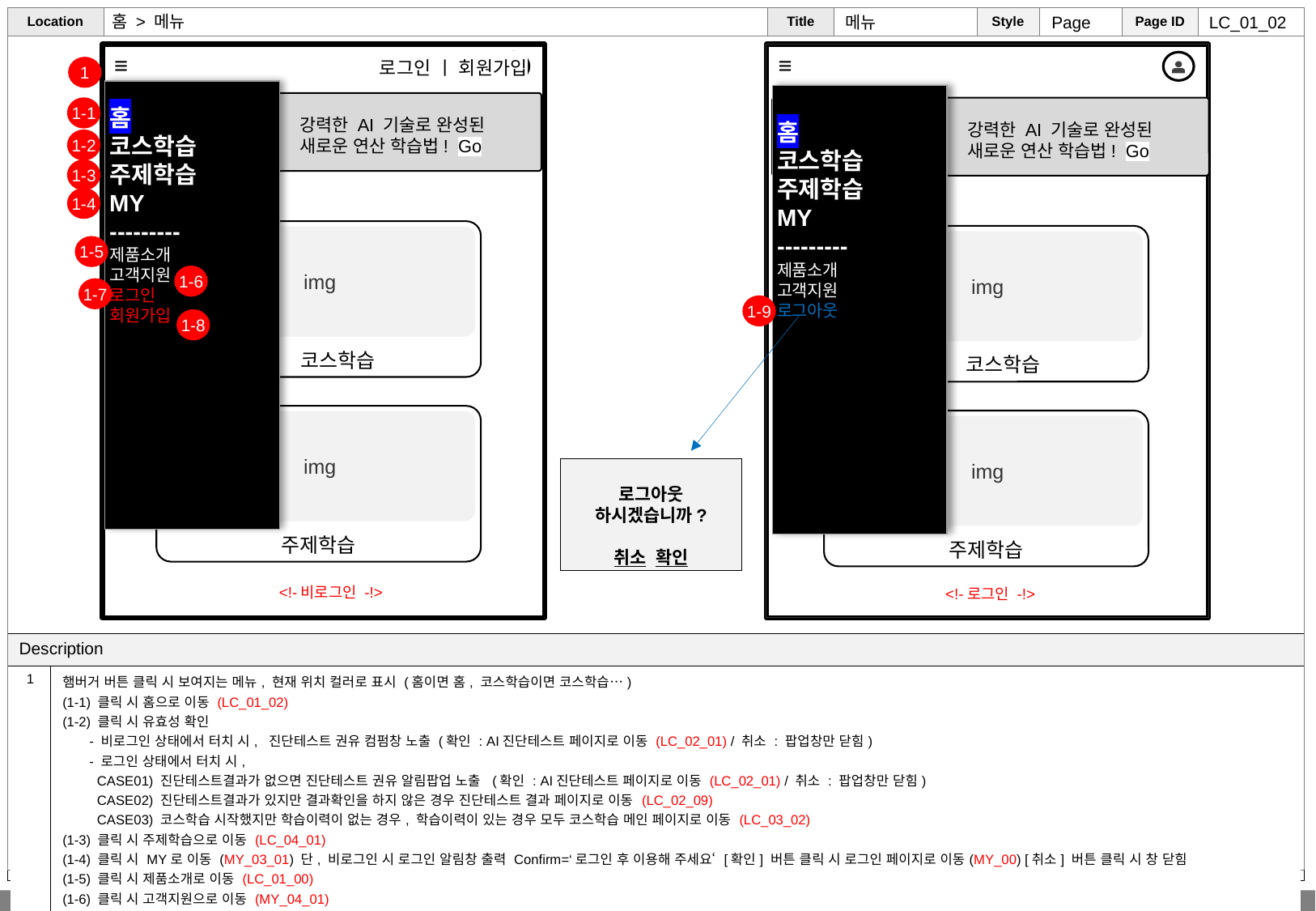

# 홈 > 메뉴
메뉴
Page
LC_01_02

로그인 ㅣ 회원가입
1
홈
코스학습
주제학습
MY
---------
제품소개
고객지원
로그인
회원가입

홈
코스학습
주제학습
MY
---------
제품소개
고객지원
로그아웃

1-1

강력한 AI 기술로 완성된
새로운 연산 학습법!  Go
강력한 AI 기술로 완성된
새로운 연산 학습법!  Go
1-2
1-3
1-4

      코스학습

     코스학습
img
img
1-5
1-6
1-7
1-9
1-8

주제학습

주제학습
img
img

로그아웃
하시겠습니까?

취소  확인
<!-비로그인 -!>
<!-로그인 -!>
| 1 | 햄버거 버튼 클릭 시 보여지는 메뉴, 현재 위치 컬러로 표시 (홈이면 홈, 코스학습이면 코스학습…) (1-1) 클릭 시 홈으로 이동 (LC\_01\_02) (1-2) 클릭 시 유효성 확인 - 비로그인 상태에서 터치 시, 진단테스트 권유 컴펌창 노출 (확인 : AI진단테스트 페이지로 이동 (LC\_02\_01) / 취소 : 팝업창만 닫힘) - 로그인 상태에서 터치 시, CASE01) 진단테스트결과가 없으면 진단테스트 권유 알림팝업 노출 (확인 : AI진단테스트 페이지로 이동 (LC\_02\_01) / 취소 : 팝업창만 닫힘) CASE02) 진단테스트결과가 있지만 결과확인을 하지 않은 경우 진단테스트 결과 페이지로 이동 (LC\_02\_09) CASE03) 코스학습 시작했지만 학습이력이 없는 경우, 학습이력이 있는 경우 모두 코스학습 메인 페이지로 이동 (LC\_03\_02) (1-3) 클릭 시 주제학습으로 이동 (LC\_04\_01) (1-4) 클릭 시 MY로 이동 (MY\_03\_01) 단, 비로그인 시 로그인 알림창 출력 Confirm=‘로그인 후 이용해 주세요‘ [확인] 버튼 클릭 시 로그인 페이지로 이동(MY\_00) [취소] 버튼 클릭 시 창 닫힘 (1-5) 클릭 시 제품소개로 이동 (LC\_01\_00) (1-6) 클릭 시 고객지원으로 이동 (MY\_04\_01) (1-7) 클릭 시 로그인 페이지로 이동 (MY\_00) (1-8) 클릭 시 회원가입 페이지로 이동 (MY\_02\_01) (1-9) 클릭 시 Confirn=‘로그아웃 하시겠습니까?’ [확인] 버튼 클릭 시 로그아웃되며 로그인 페이지로 이동(MY\_00), [취소] 창 닫힘 |
| --- | --- |